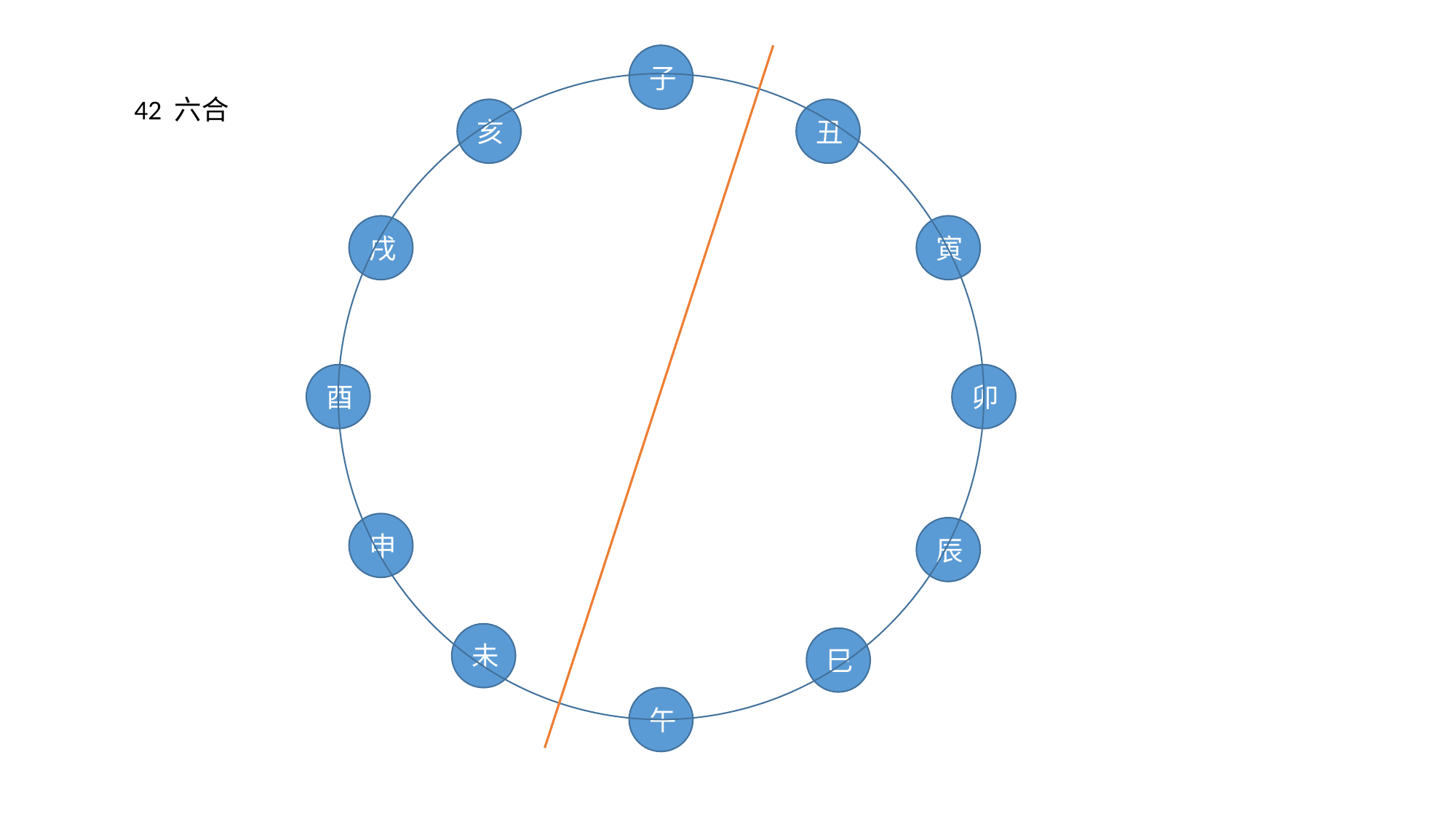

子

42 六合
亥
丑
戌
寅
酉
卯
申
辰
未
巳
午